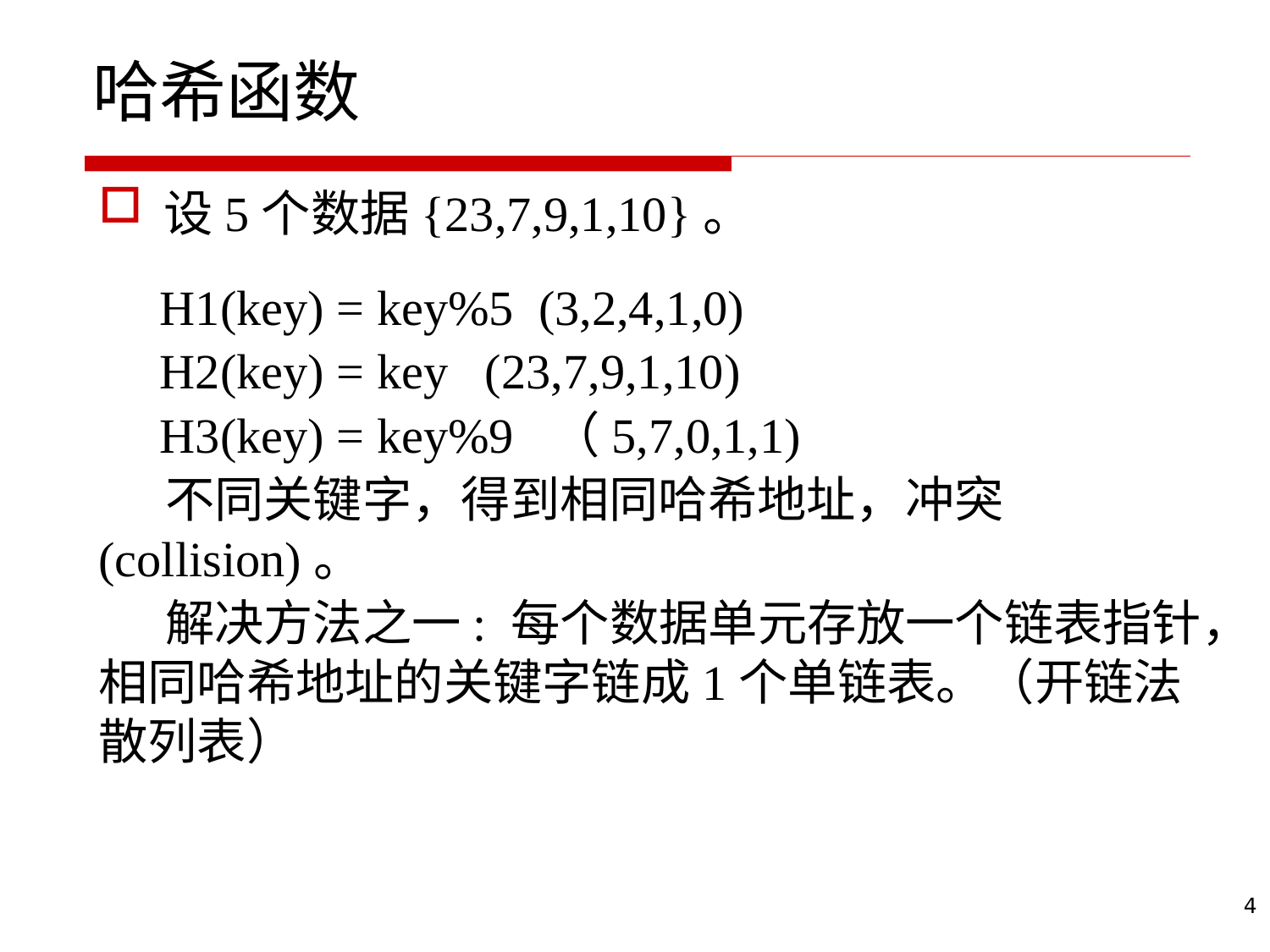

# 哈希函数
设5个数据{23,7,9,1,10}。

     H1(key) = key%5  (3,2,4,1,0)
     H2(key) = key   (23,7,9,1,10)
     H3(key) = key%9  （5,7,0,1,1)
     不同关键字，得到相同哈希地址，冲突(collision)。
     解决方法之一: 每个数据单元存放一个链表指针，相同哈希地址的关键字链成1个单链表。（开链法散列表）

4